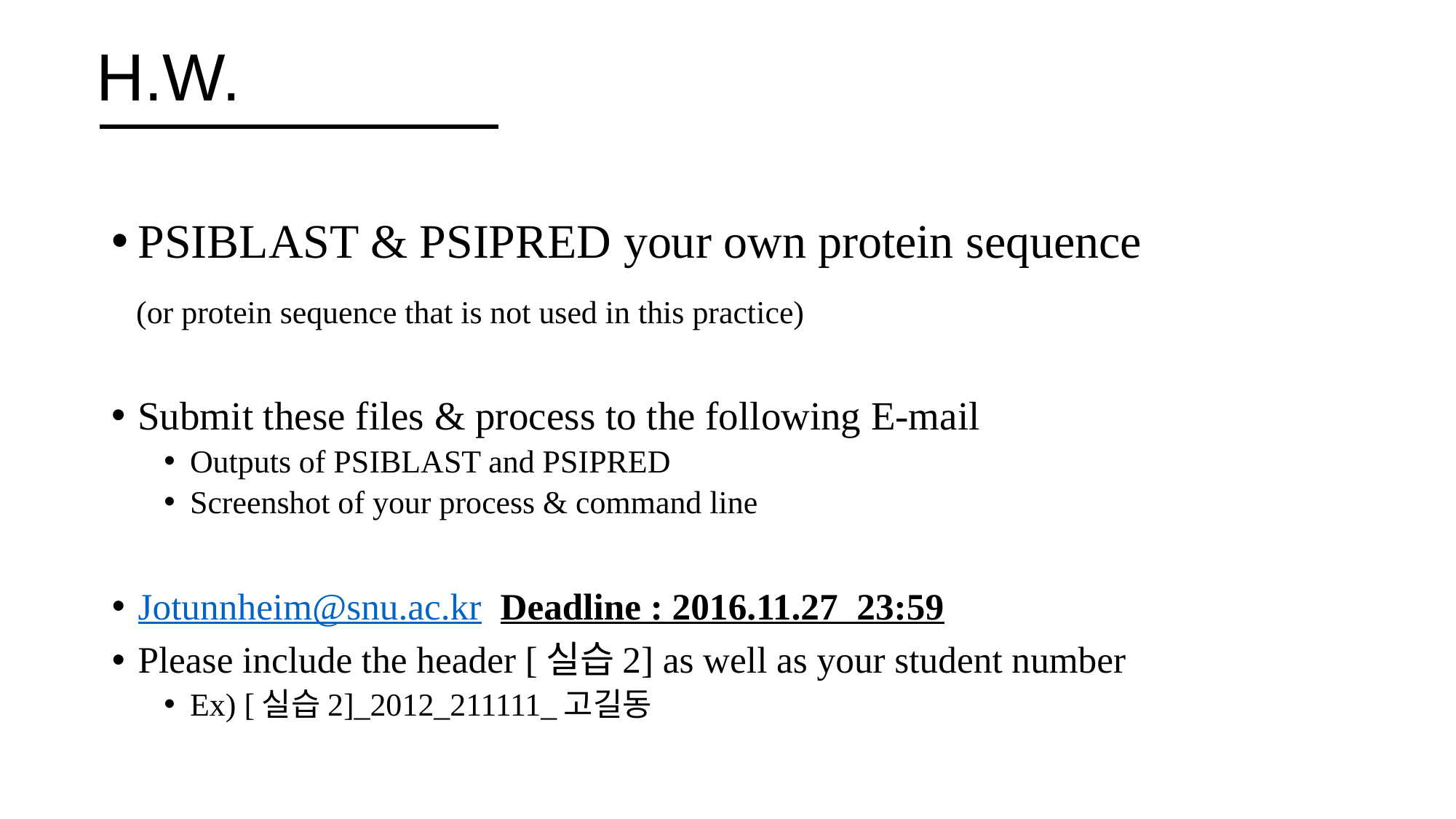

# H.W.
PSIBLAST & PSIPRED your own protein sequence
  (or protein sequence that is not used in this practice)

Submit these files & process to the following E-mail
Outputs of PSIBLAST and PSIPRED
Screenshot of your process & command line

Jotunnheim@snu.ac.kr  Deadline : 2016.11.27  23:59
Please include the header [실습2] as well as your student number
Ex) [실습2]_2012_211111_고길동